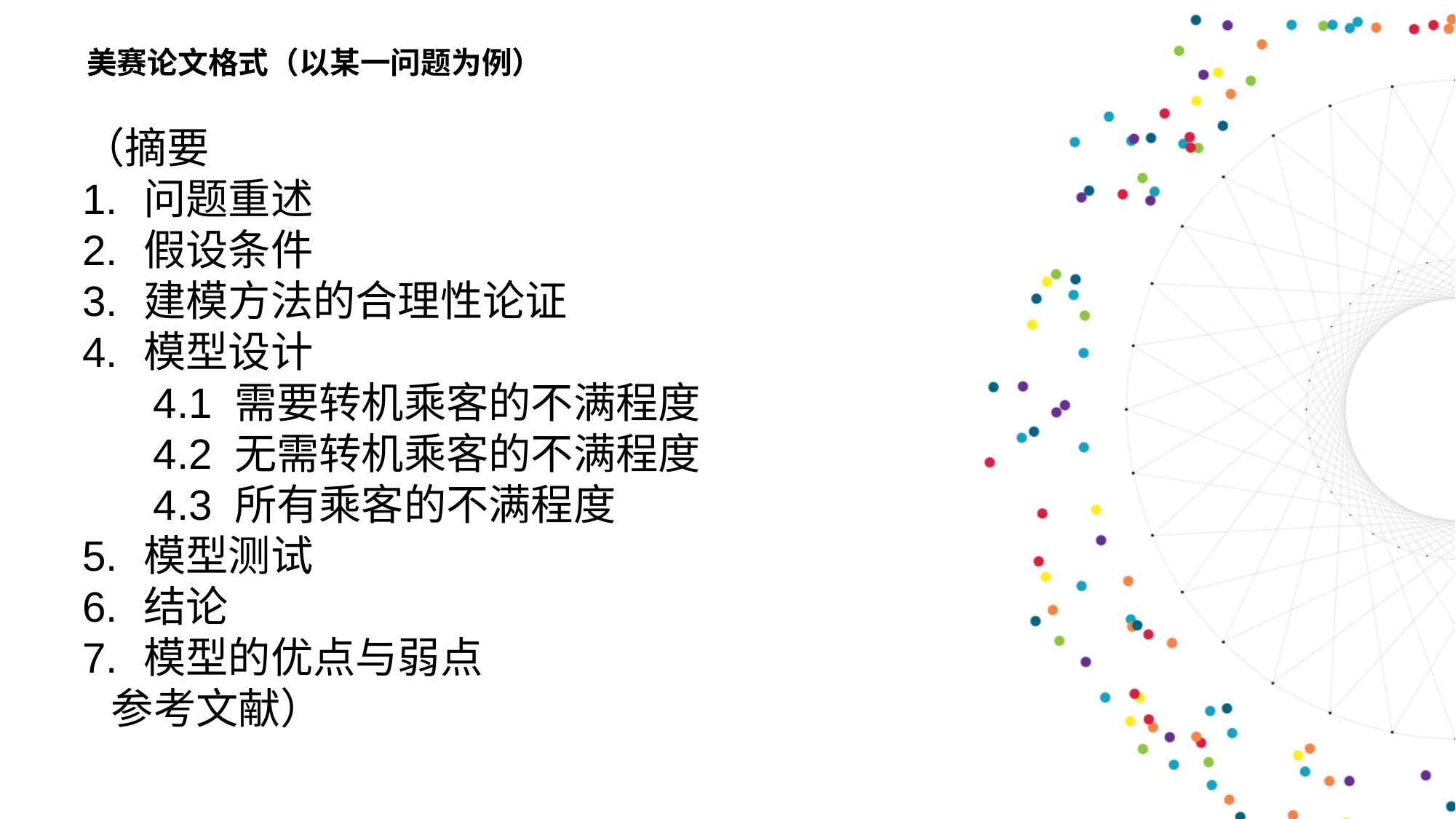

美赛论文格式（以某一问题为例）
（摘要
问题重述
假设条件
建模方法的合理性论证
模型设计
      4.1 需要转机乘客的不满程度
      4.2 无需转机乘客的不满程度
      4.3 所有乘客的不满程度
模型测试
结论
模型的优点与弱点
  参考文献）